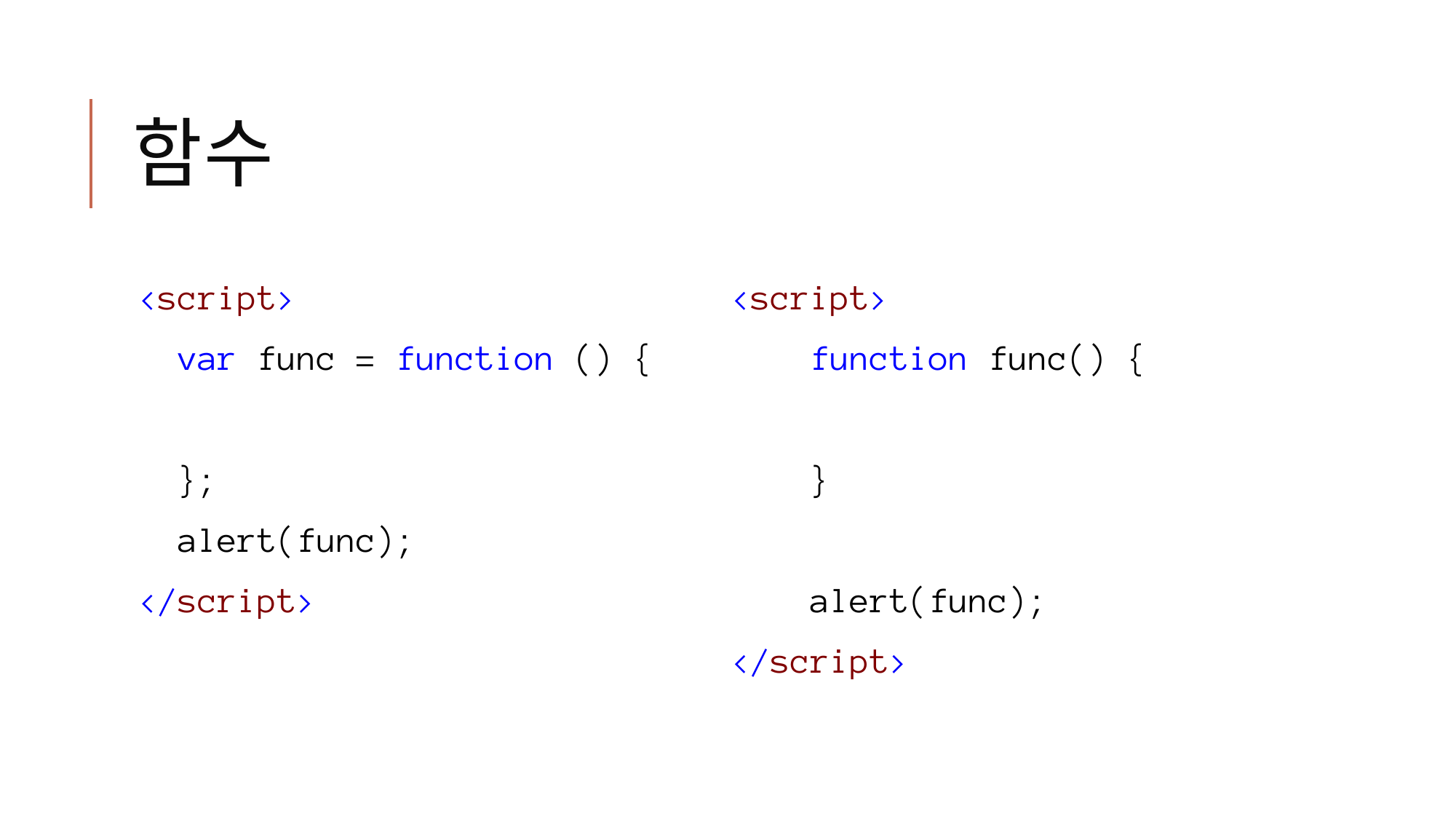

# 함수
<script>
  var func = function () {

  };
  alert(func);
</script>

<script>
    function func() {

    }

    alert(func);
</script>